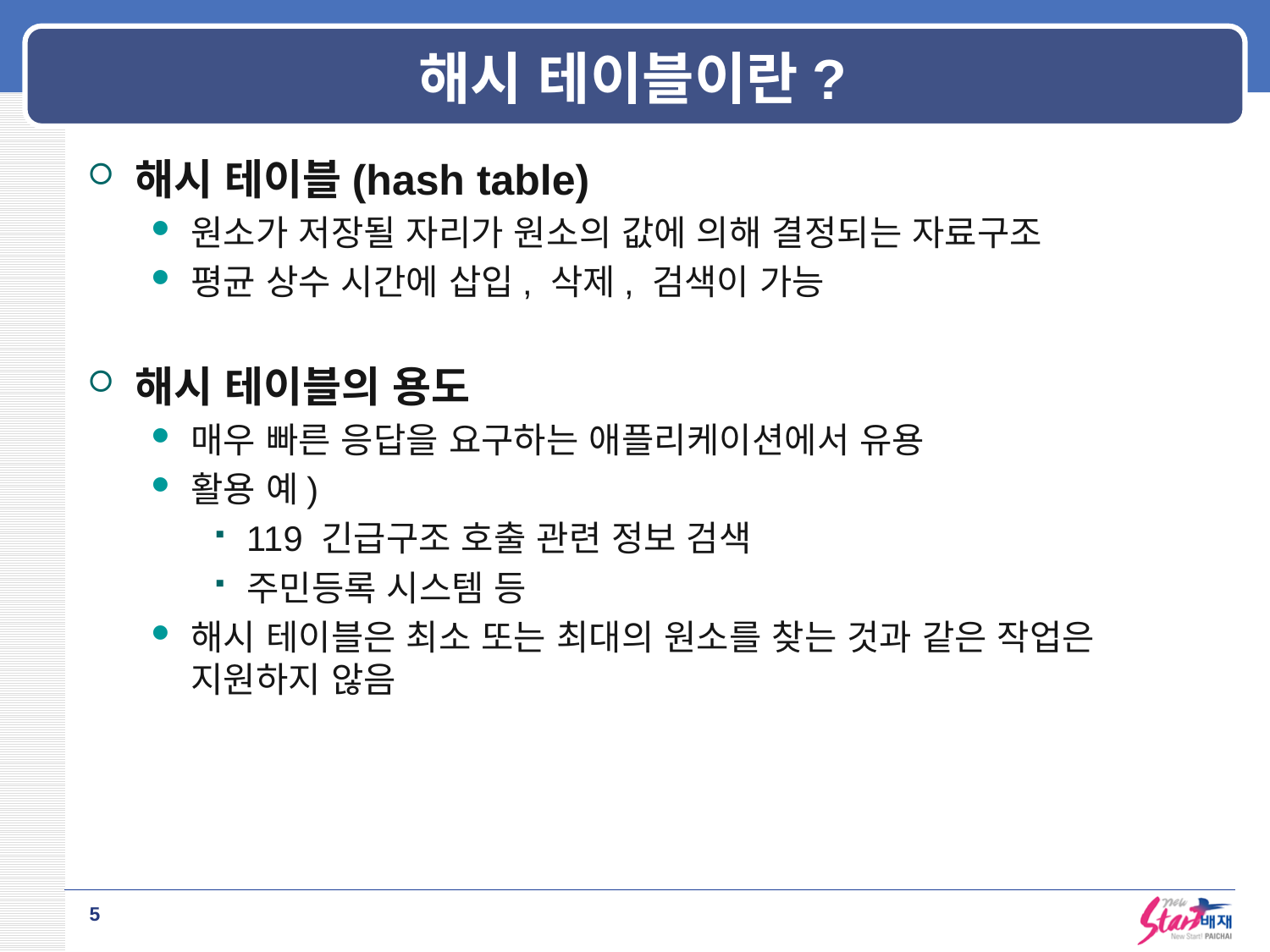

# 해시 테이블이란?
해시 테이블(hash table)
원소가 저장될 자리가 원소의 값에 의해 결정되는 자료구조
평균 상수 시간에 삽입, 삭제, 검색이 가능

해시 테이블의 용도
매우 빠른 응답을 요구하는 애플리케이션에서 유용
활용 예)
119 긴급구조 호출 관련 정보 검색
주민등록 시스템 등
해시 테이블은 최소 또는 최대의 원소를 찾는 것과 같은 작업은 지원하지 않음

5